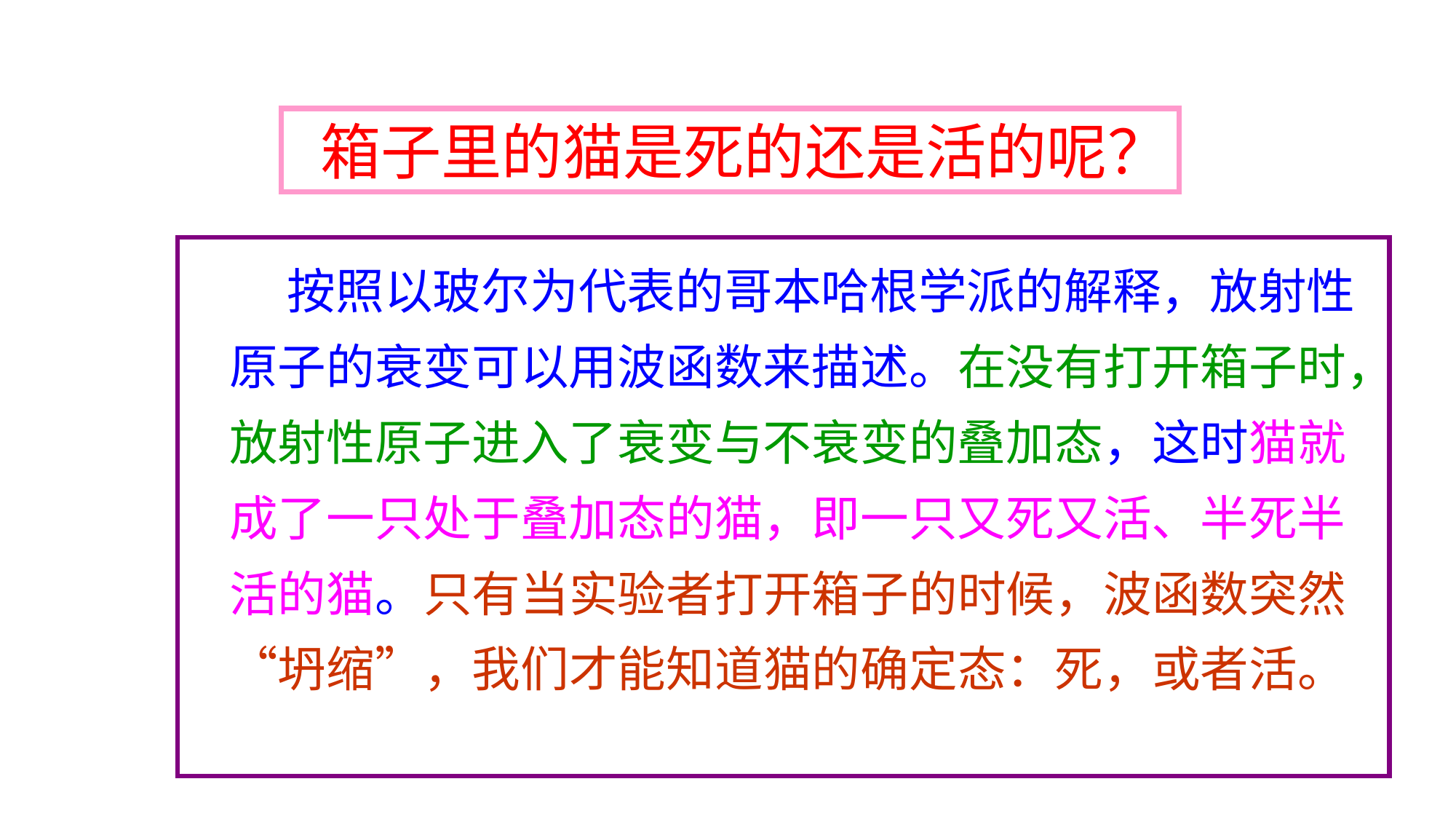

箱子里的猫是死的还是活的呢？
        按照以玻尔为代表的哥本哈根学派的解释，放射性原子的衰变可以用波函数来描述。在没有打开箱子时，放射性原子进入了衰变与不衰变的叠加态，这时猫就成了一只处于叠加态的猫，即一只又死又活、半死半活的猫。只有当实验者打开箱子的时候，波函数突然“坍缩”，我们才能知道猫的确定态：死，或者活。